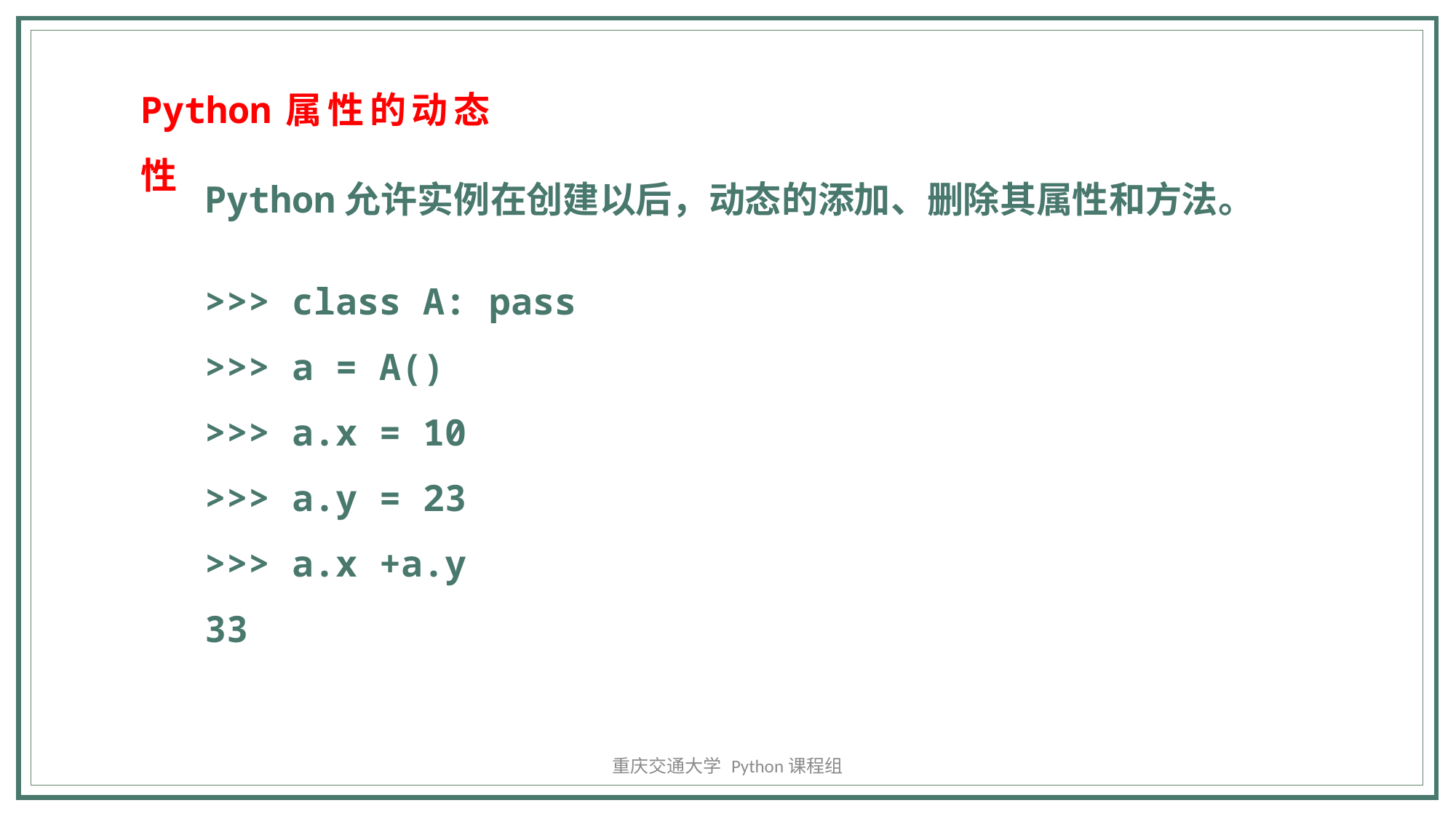

Python属性的动态性
Python允许实例在创建以后，动态的添加、删除其属性和方法。
>>> class A: pass
>>> a = A()
>>> a.x = 10
>>> a.y = 23
>>> a.x +a.y
33
重庆交通大学 Python课程组